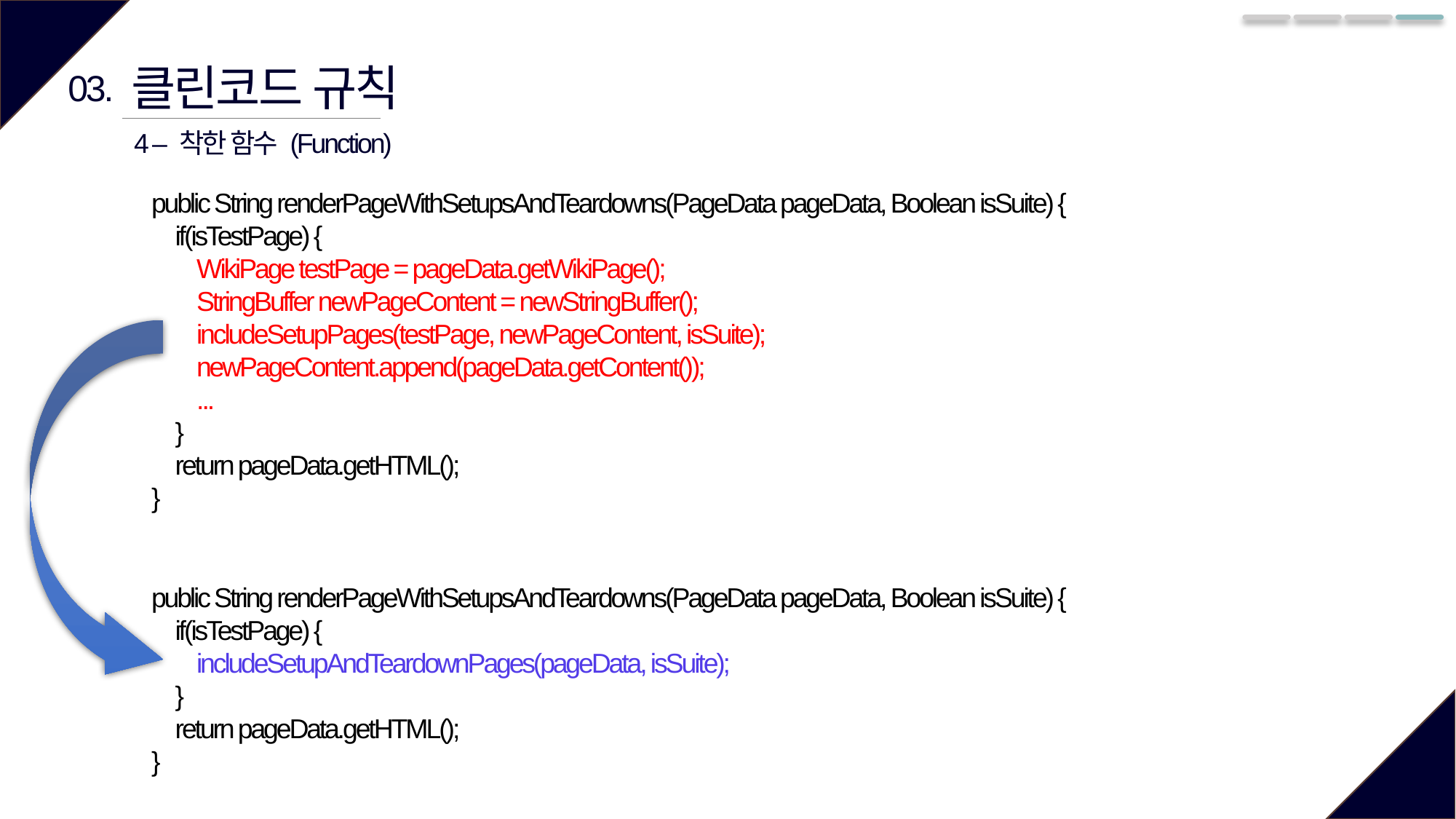

클린코드 규칙
03.
4 – 착한 함수 (Function)
public String renderPageWithSetupsAndTeardowns(PageData pageData, Boolean isSuite) {
    if(isTestPage) {
        WikiPage testPage = pageData.getWikiPage();
        StringBuffer newPageContent = newStringBuffer();
        includeSetupPages(testPage, newPageContent, isSuite);
        newPageContent.append(pageData.getContent());
        ...
    }
    return pageData.getHTML();
}

public String renderPageWithSetupsAndTeardowns(PageData pageData, Boolean isSuite) {
    if(isTestPage) {
        includeSetupAndTeardownPages(pageData, isSuite);
    }
    return pageData.getHTML();
}